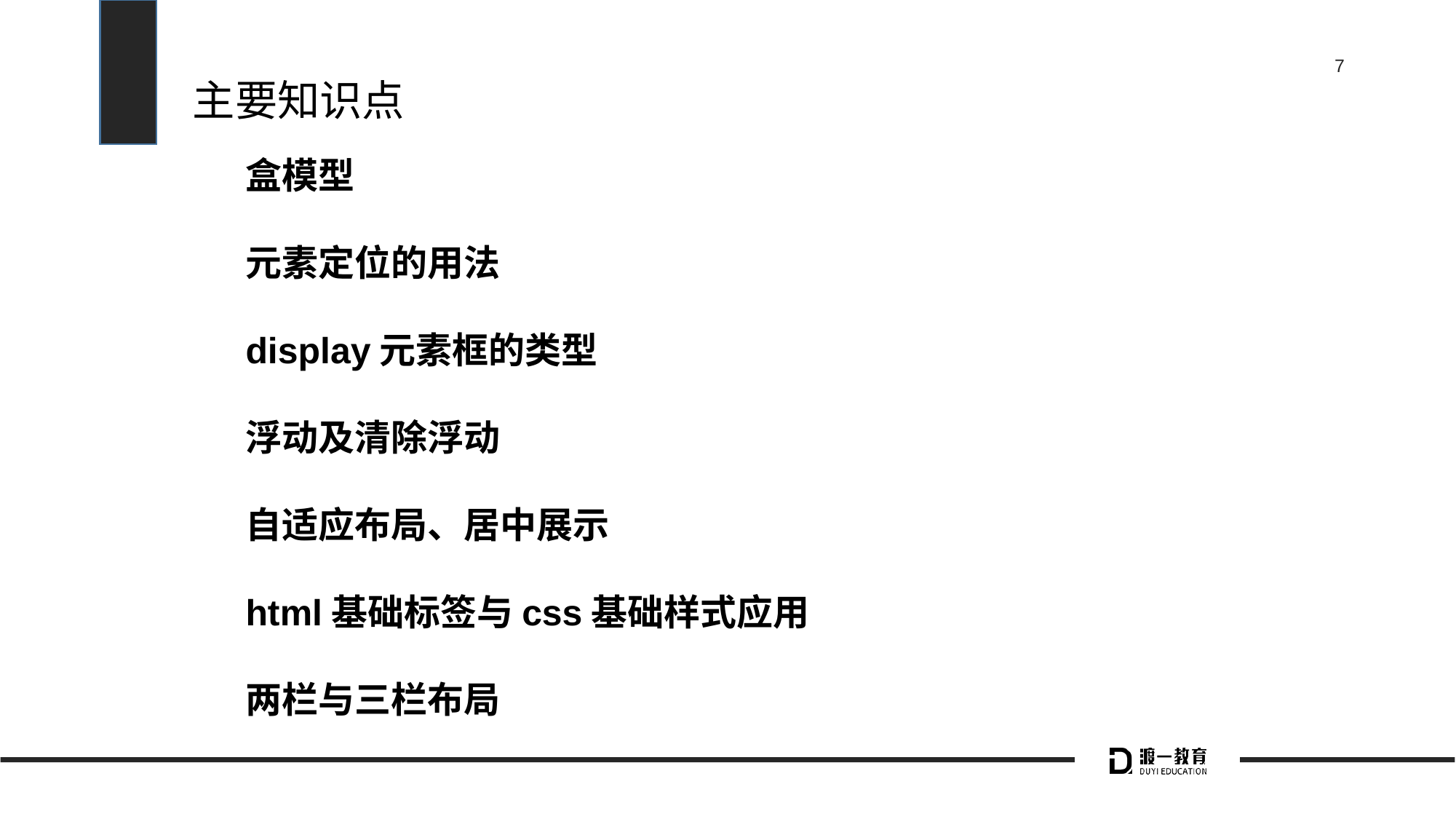

# 主要知识点
盒模型

元素定位的用法

display元素框的类型

浮动及清除浮动

自适应布局、居中展示

html基础标签与css基础样式应用

两栏与三栏布局